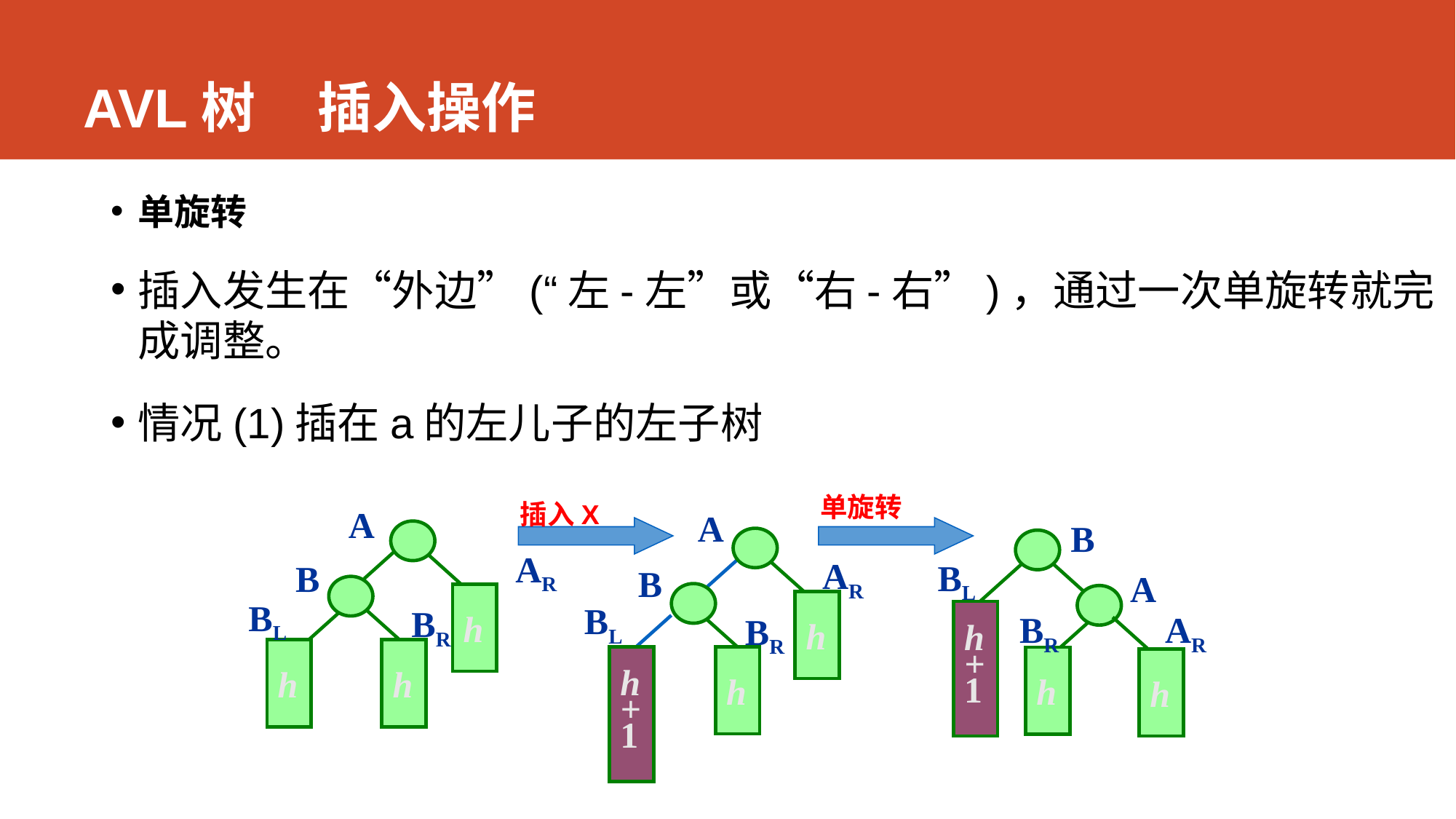

# AVL树     插入操作
单旋转
插入发生在“外边”(“左-左”或“右-右”)，通过一次单旋转就完成调整。
情况(1)插在a的左儿子的左子树
单旋转

插入X

A

AR

B

h
BL
BR

h
h

A

AR

B

h
BR

h
+
1
h

BL
B

BL

A

h
+
1
BR
AR

h
h